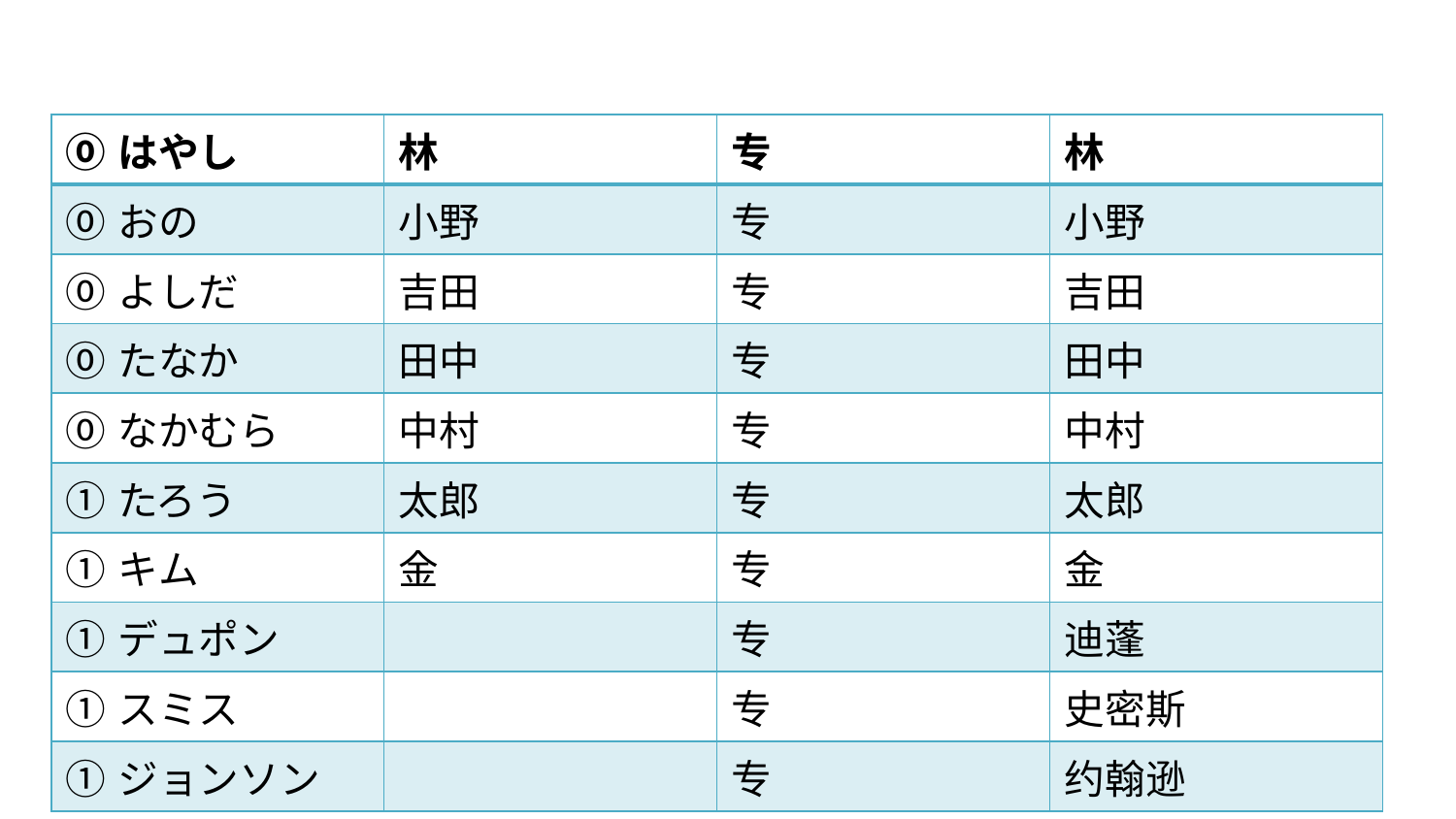

| ⓪はやし | 林 | 专 | 林 |
| --- | --- | --- | --- |
| ⓪おの | 小野 | 专 | 小野 |
| ⓪よしだ | 吉田 | 专 | 吉田 |
| ⓪たなか | 田中 | 专 | 田中 |
| ⓪なかむら | 中村 | 专 | 中村 |
| ①たろう | 太郎 | 专 | 太郎 |
| ①キム | 金 | 专 | 金 |
| ①デュポン |  | 专 | 迪蓬 |
| ①スミス |  | 专 | 史密斯 |
| ①ジョンソン |  | 专 | 约翰逊 |